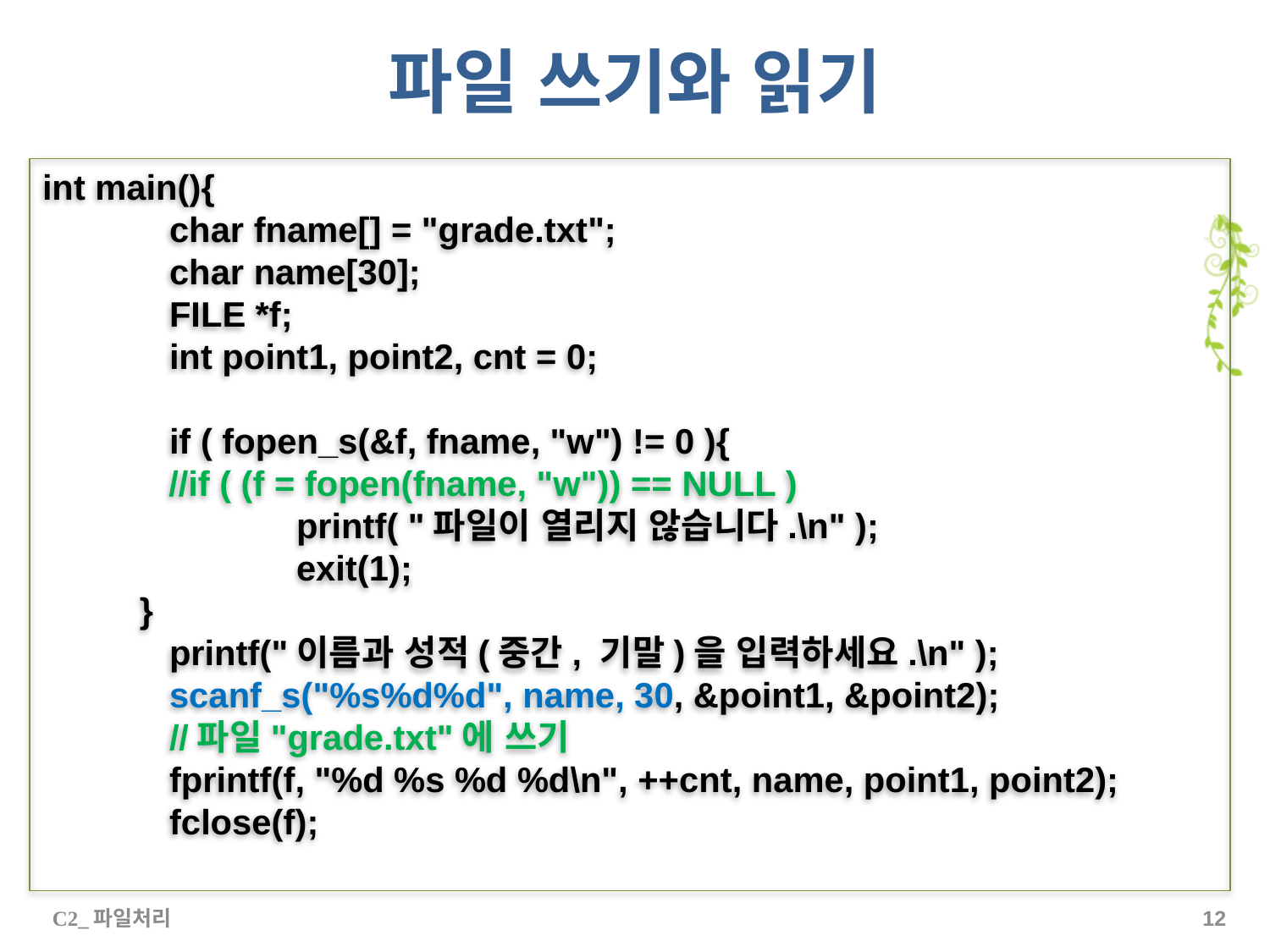

# 파일 쓰기와 읽기
int main(){
	char fname[] = "grade.txt";
	char name[30];
	FILE *f;
	int point1, point2, cnt = 0;

	if ( fopen_s(&f, fname, "w") != 0 ){
             //if ( (f = fopen(fname, "w")) == NULL )
		printf( "파일이 열리지 않습니다.\n" );
		exit(1);
          }
	printf("이름과 성적(중간, 기말)을 입력하세요.\n" );
	scanf_s("%s%d%d", name, 30, &point1, &point2);
	//파일"grade.txt"에 쓰기
	fprintf(f, "%d %s %d %d\n", ++cnt, name, point1, point2);
	fclose(f);

C2_파일처리
12